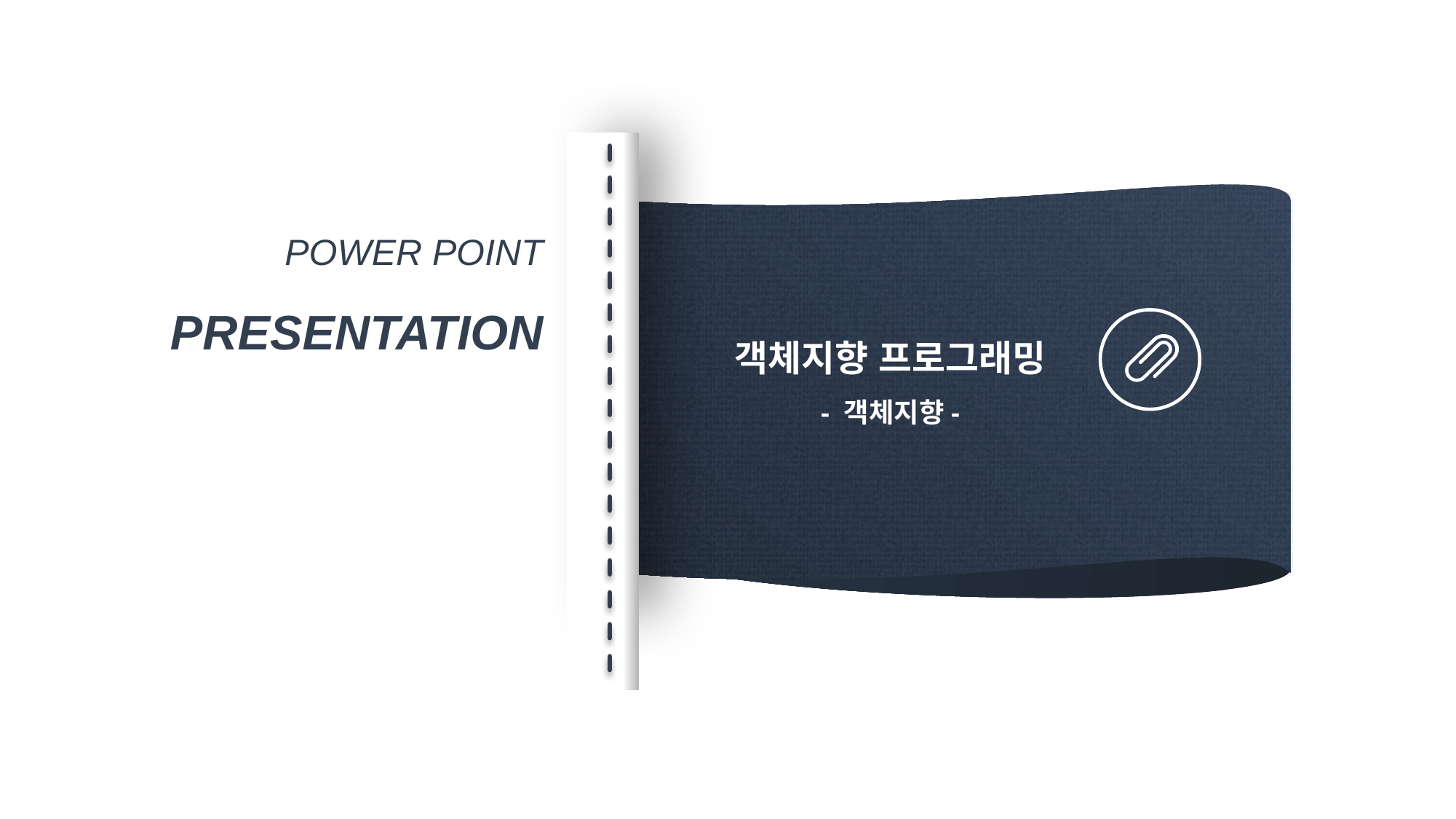

POWER POINT PRESENTATION
객체지향 프로그래밍
- 객체지향-